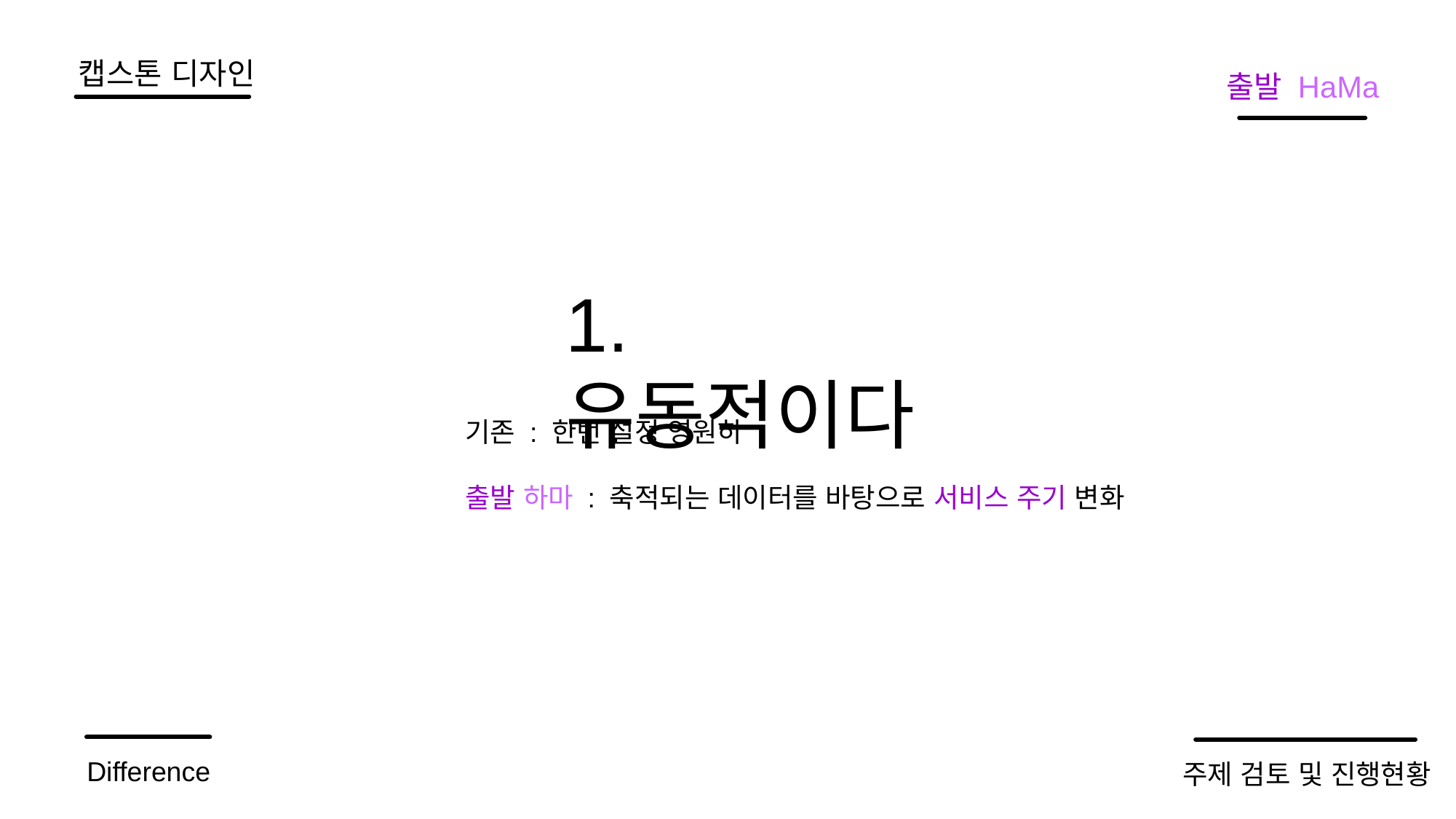

# 캡스톤 디자인
출발 HaMa
1. 유동적이다
기존 : 한번 설정 영원히

출발 하마 : 축적되는 데이터를 바탕으로 서비스 주기 변화
Difference
주제 검토 및 진행현황